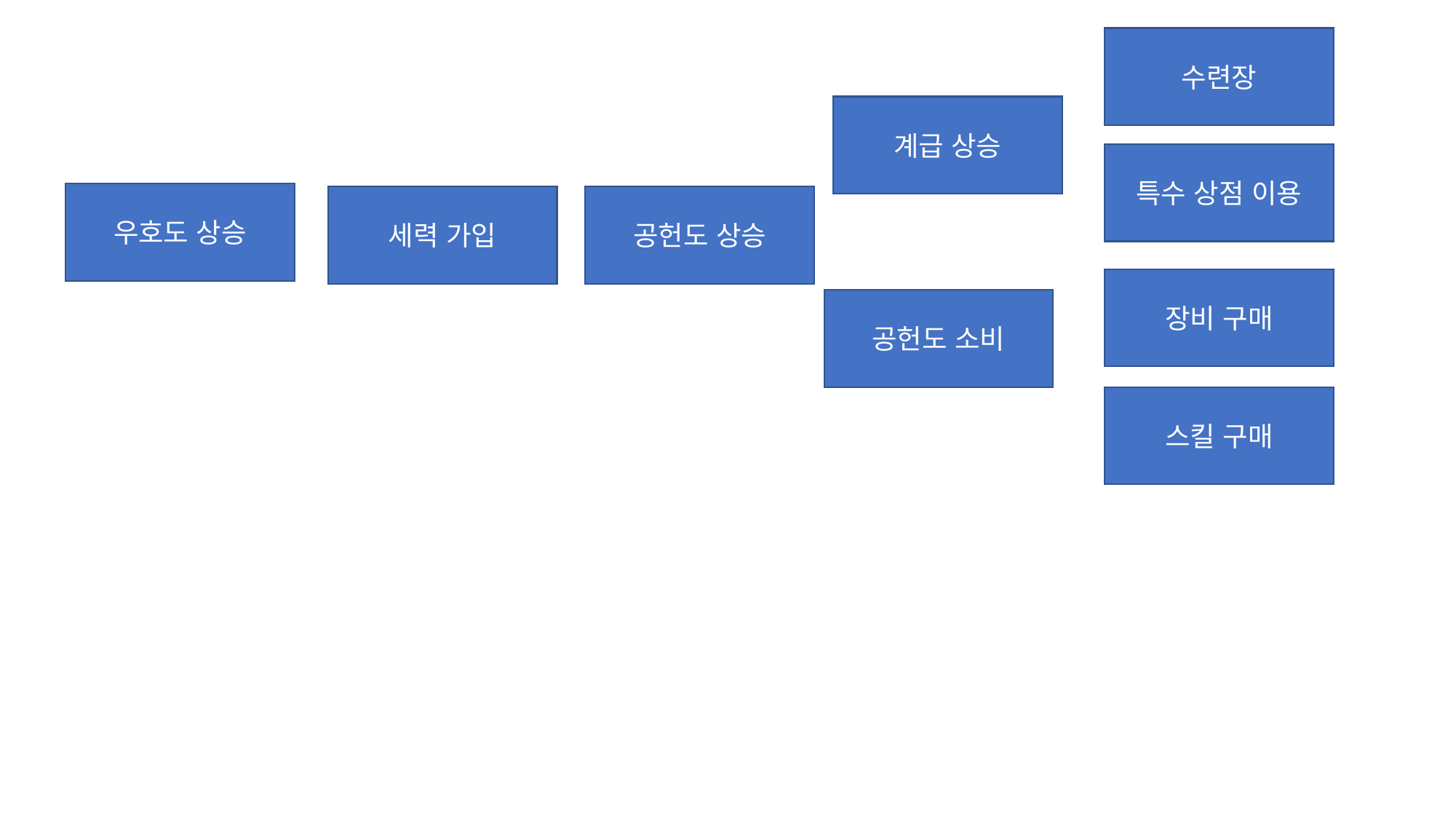

수련장
계급 상승
특수 상점 이용
우호도 상승
세력 가입
공헌도 상승
장비 구매
공헌도 소비
스킬 구매